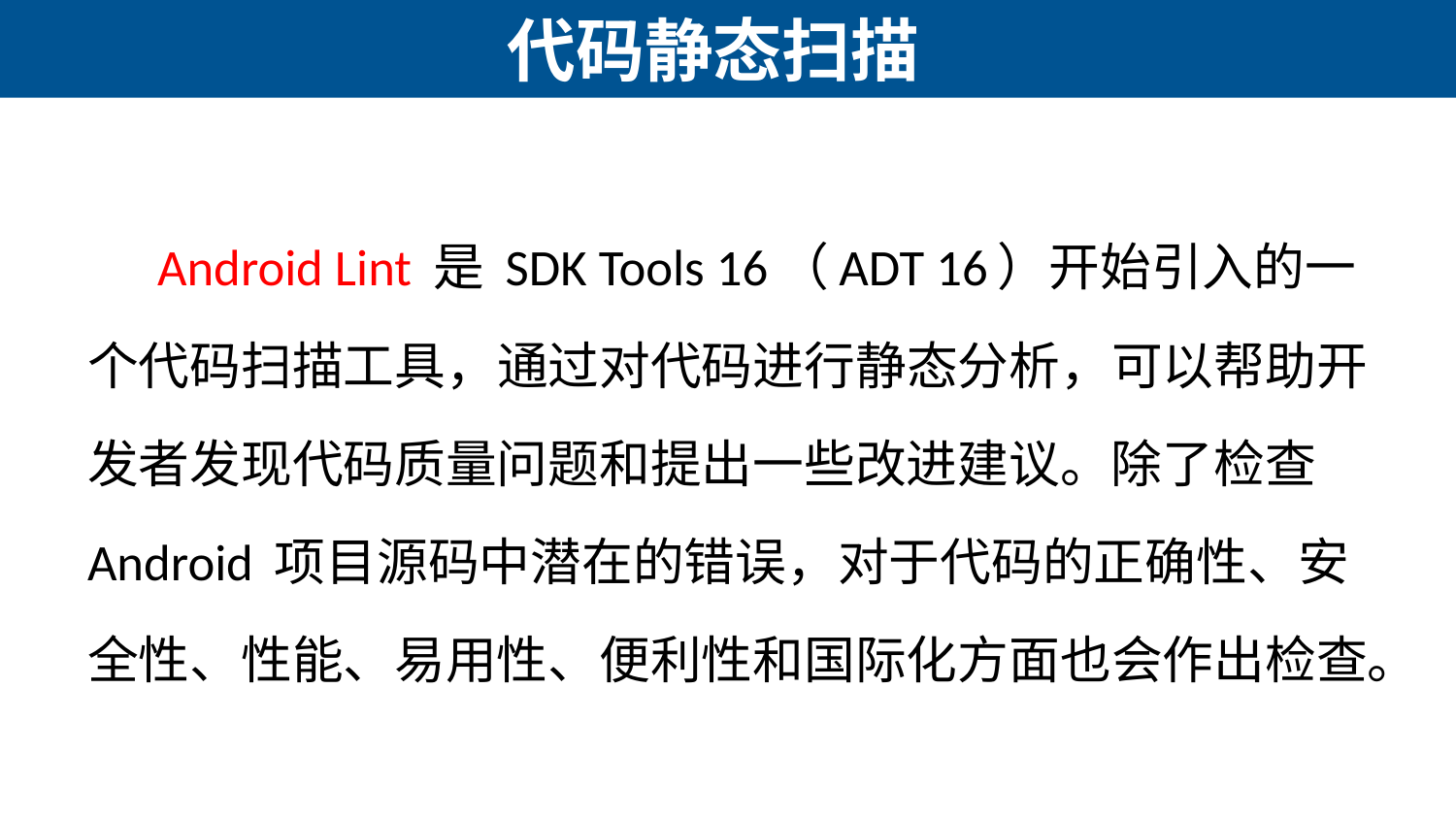

# 代码静态扫描
      Android Lint 是 SDK Tools 16（ADT 16）开始引入的一个代码扫描工具，通过对代码进行静态分析，可以帮助开发者发现代码质量问题和提出一些改进建议。除了检查 Android 项目源码中潜在的错误，对于代码的正确性、安全性、性能、易用性、便利性和国际化方面也会作出检查。